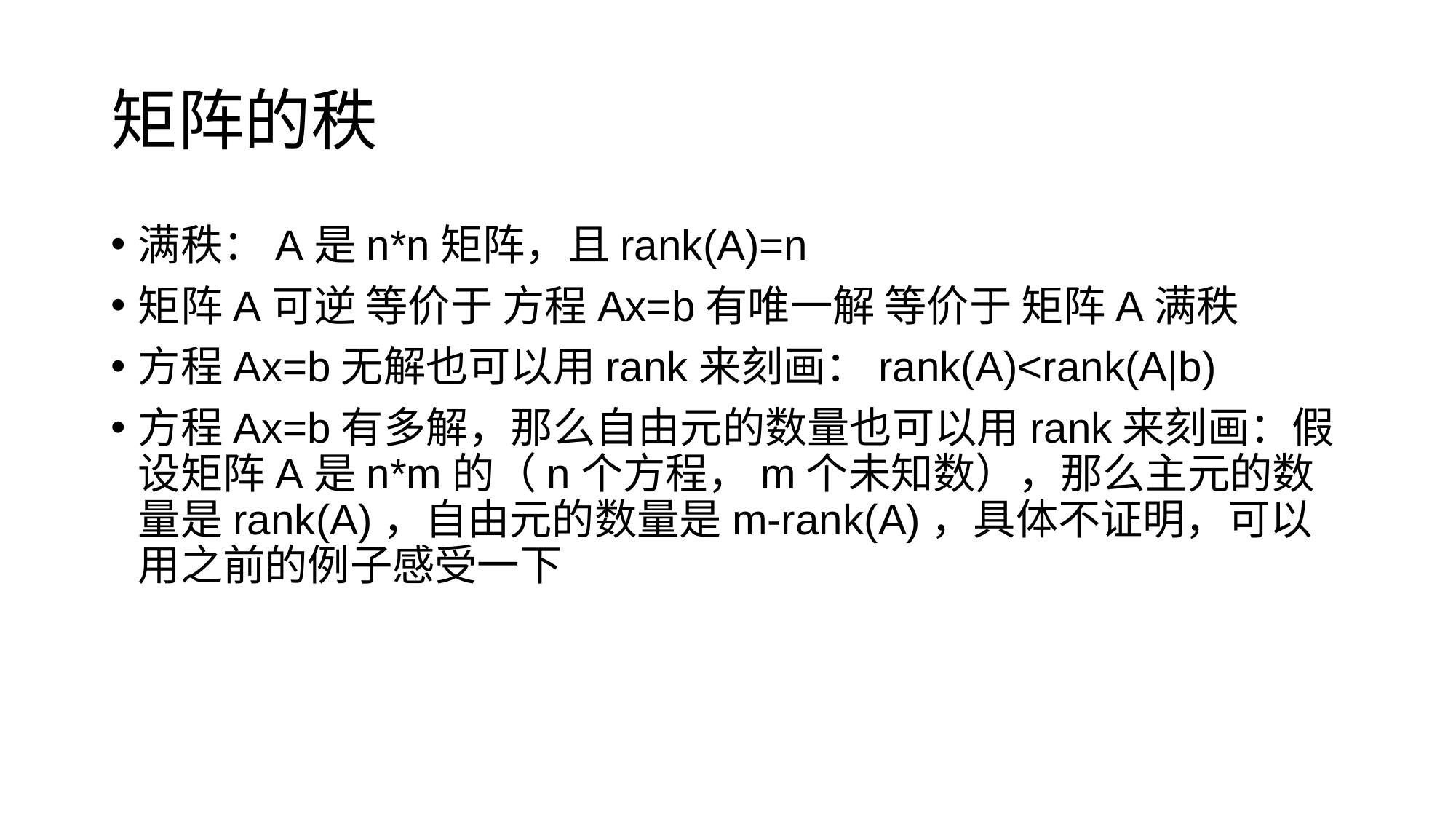

# 矩阵的秩
满秩：A是n*n矩阵，且rank(A)=n
矩阵A可逆 等价于 方程Ax=b有唯一解 等价于 矩阵A满秩
方程Ax=b无解也可以用rank来刻画：rank(A)<rank(A|b)
方程Ax=b有多解，那么自由元的数量也可以用rank来刻画：假设矩阵A是n*m的（n个方程，m个未知数），那么主元的数量是rank(A)，自由元的数量是m-rank(A)，具体不证明，可以用之前的例子感受一下